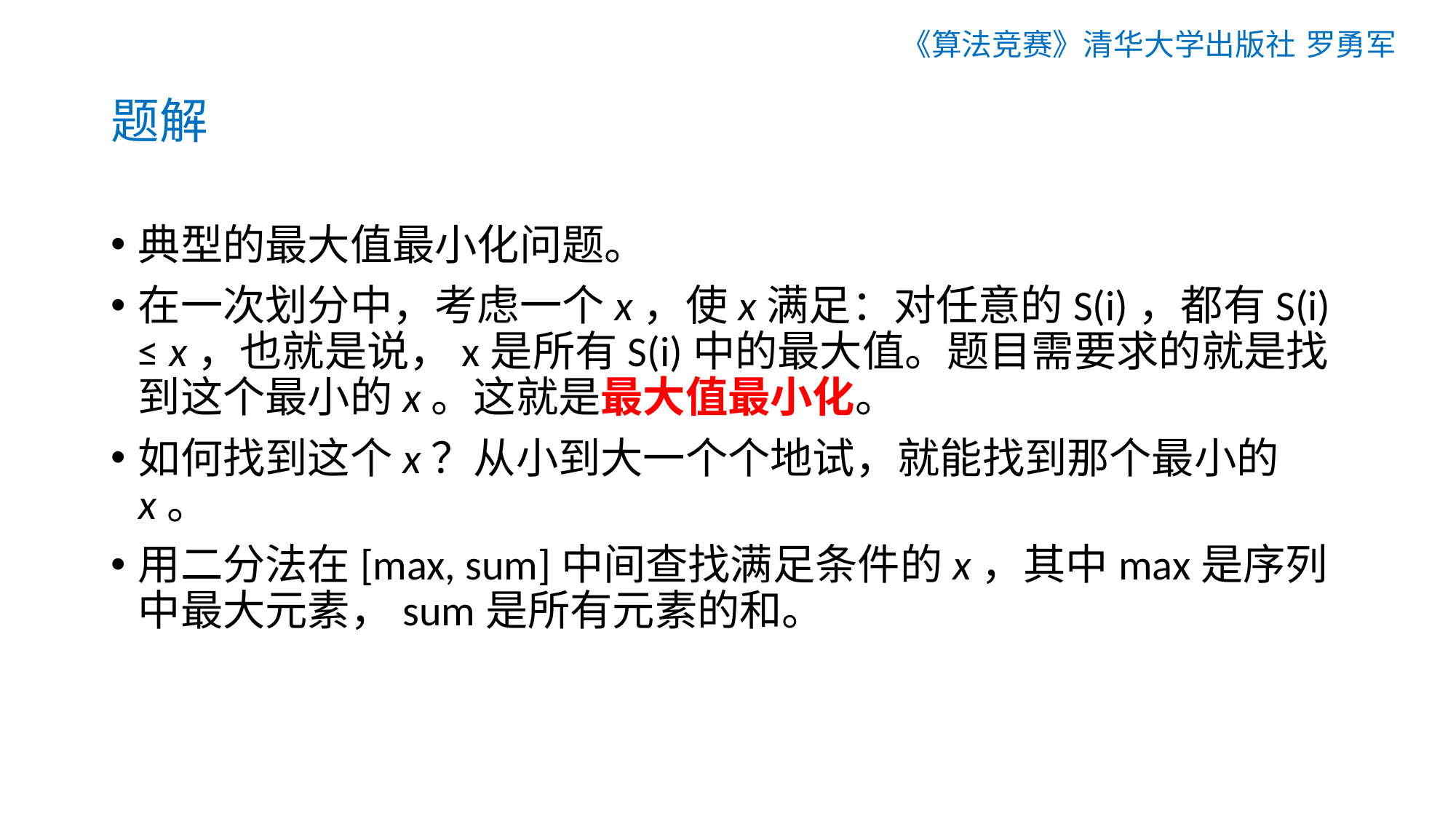

《算法竞赛》清华大学出版社 罗勇军
# 题解
典型的最大值最小化问题。
在一次划分中，考虑一个x，使x满足：对任意的S(i)，都有S(i) ≤ x，也就是说，x是所有S(i)中的最大值。题目需要求的就是找到这个最小的x。这就是最大值最小化。
如何找到这个x？从小到大一个个地试，就能找到那个最小的x。
用二分法在[max, sum]中间查找满足条件的x，其中max是序列中最大元素，sum是所有元素的和。